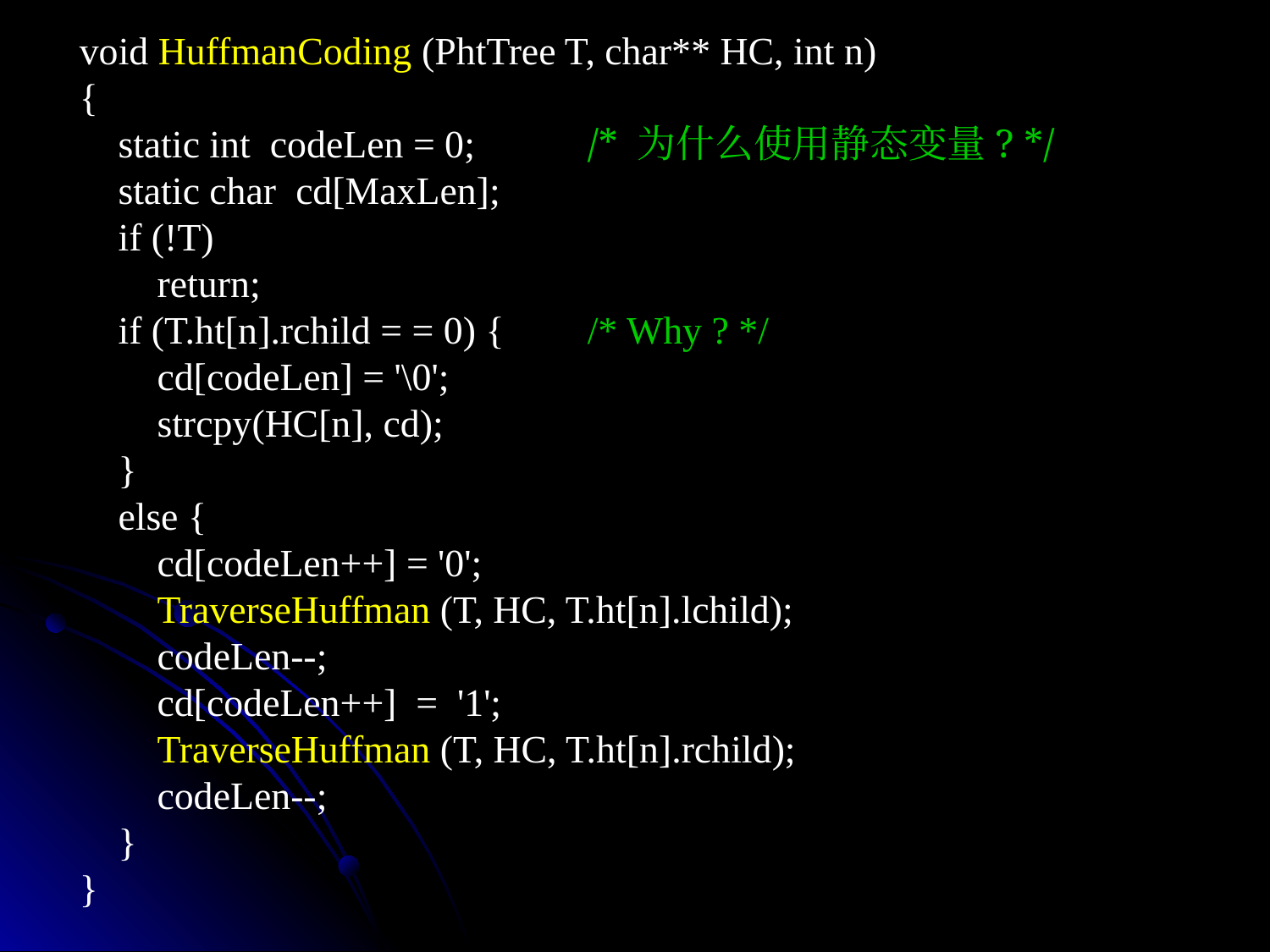

void HuffmanCoding (PhtTree T, char** HC, int n)
{
    static int  codeLen = 0;    	/* 为什么使用静态变量? */
    static char  cd[MaxLen];
    if (!T)
        return;
    if (T.ht[n].rchild = = 0) { 	/* Why ? */
        cd[codeLen] = '\0';
        strcpy(HC[n], cd);
    }
    else {
        cd[codeLen++] = '0';
        TraverseHuffman (T, HC, T.ht[n].lchild);
        codeLen--;
        cd[codeLen++]  =  '1';
        TraverseHuffman (T, HC, T.ht[n].rchild);
        codeLen--;
    }
}